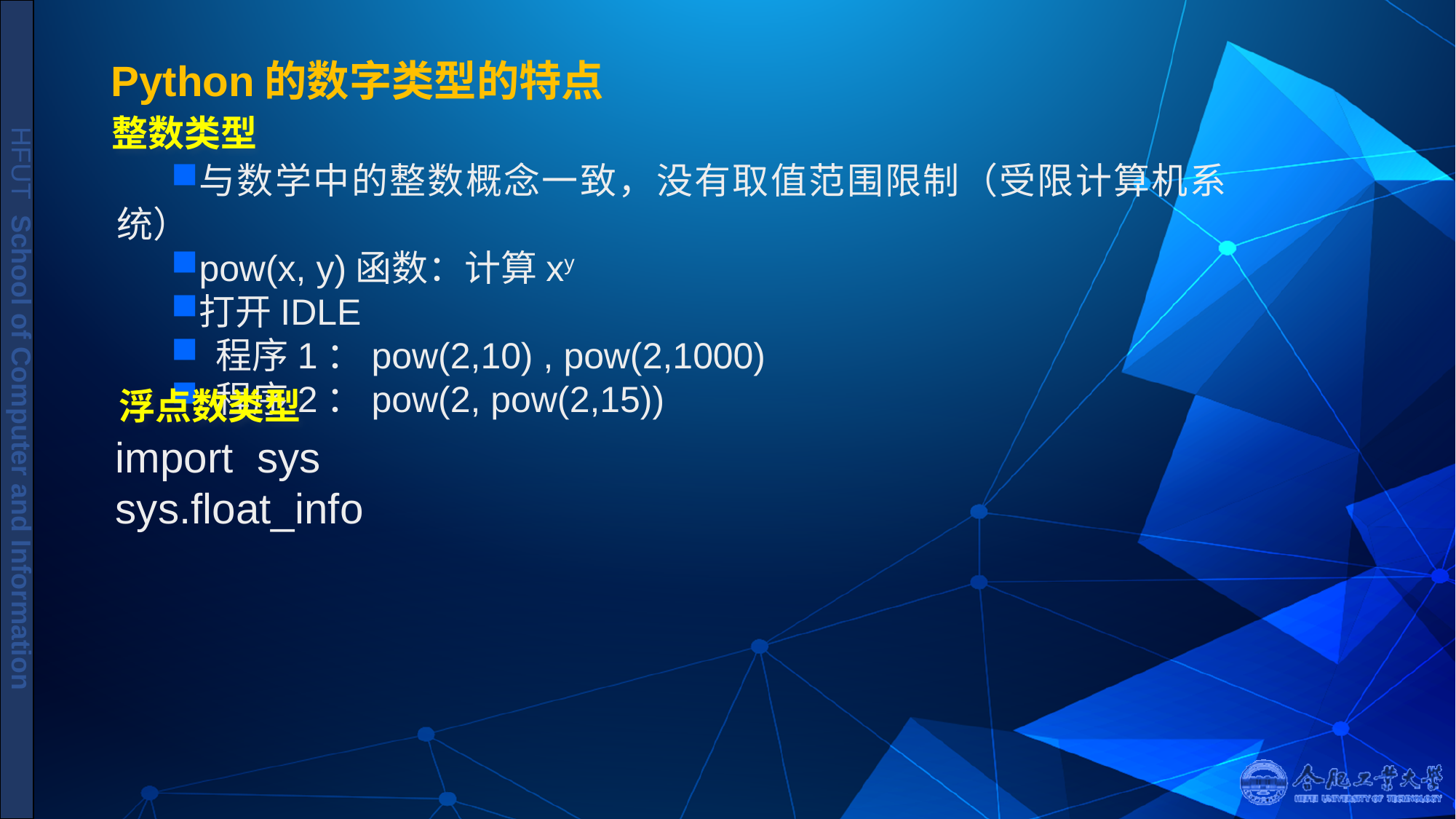

# Python的数字类型的特点
整数类型
与数学中的整数概念一致，没有取值范围限制（受限计算机系统）
pow(x, y)函数：计算xy
打开IDLE
 程序1：pow(2,10) , pow(2,1000)
 程序2：pow(2, pow(2,15))
浮点数类型
import  sys
sys.float_info